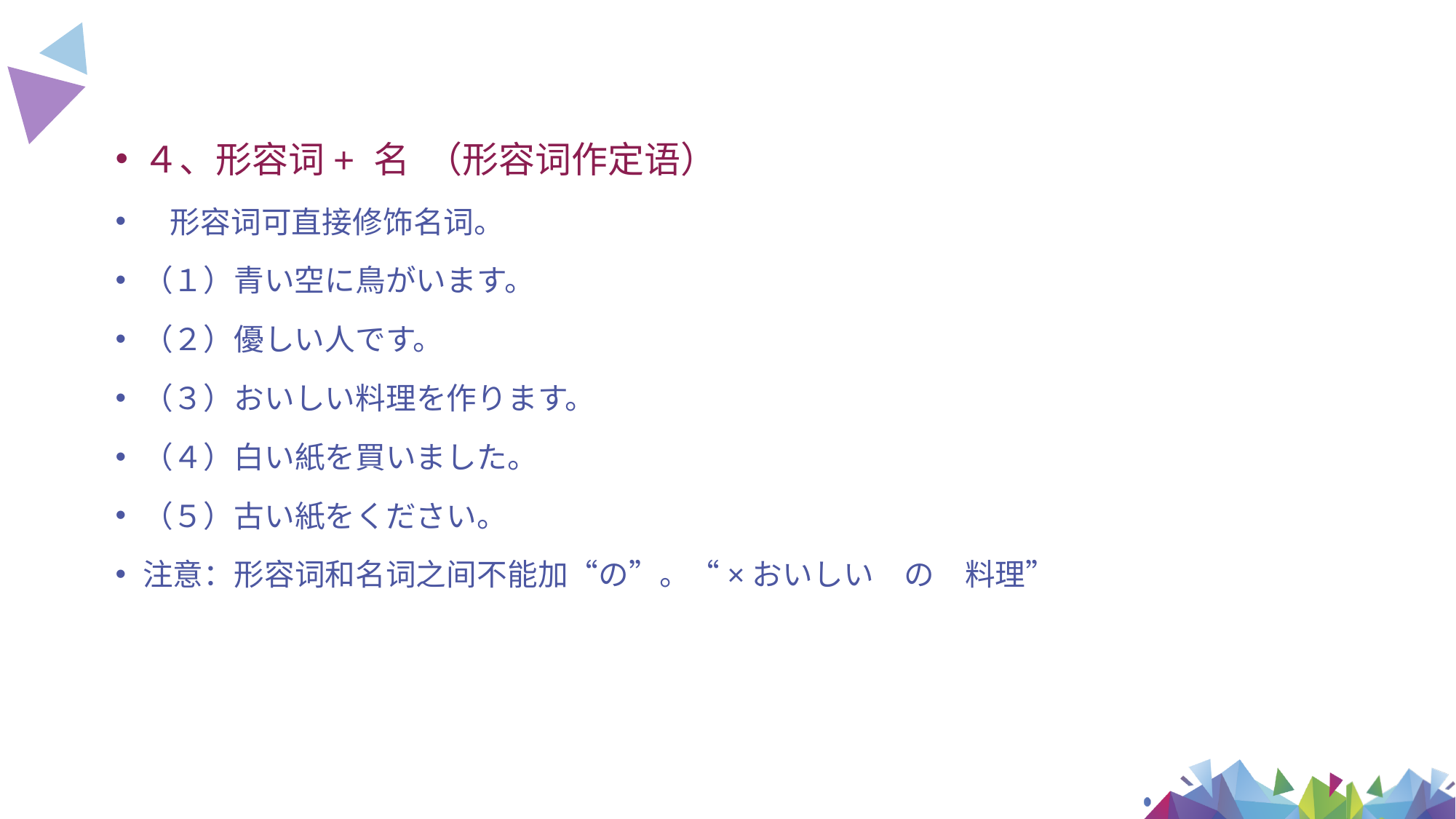

４、形容词+ 名  （形容词作定语）
   形容词可直接修饰名词。
（１）青い空に鳥がいます。
（２）優しい人です。
（３）おいしい料理を作ります。
（４）白い紙を買いました。
（５）古い紙をください。
注意：形容词和名词之间不能加“の”。“×おいしい　の　料理”